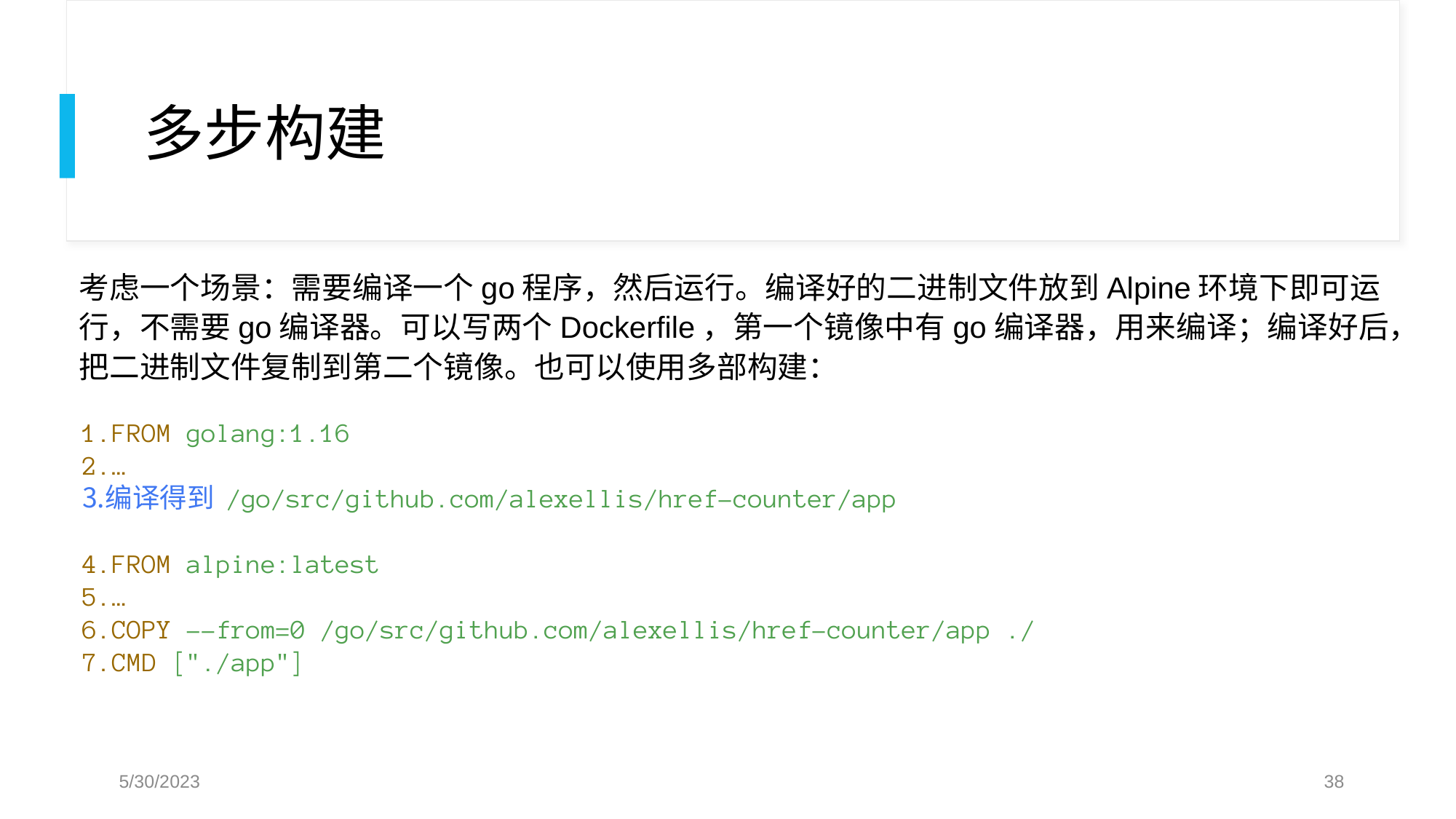

# 多步构建
考虑一个场景：需要编译一个go程序，然后运行。编译好的二进制文件放到Alpine环境下即可运行，不需要go编译器。可以写两个Dockerfile，第一个镜像中有go编译器，用来编译；编译好后，把二进制文件复制到第二个镜像。也可以使用多部构建：
FROM golang:1.16
…
编译得到 /go/src/github.com/alexellis/href-counter/app

FROM alpine:latest
…
COPY --from=0 /go/src/github.com/alexellis/href-counter/app ./
CMD ["./app"]

5/30/2023
38